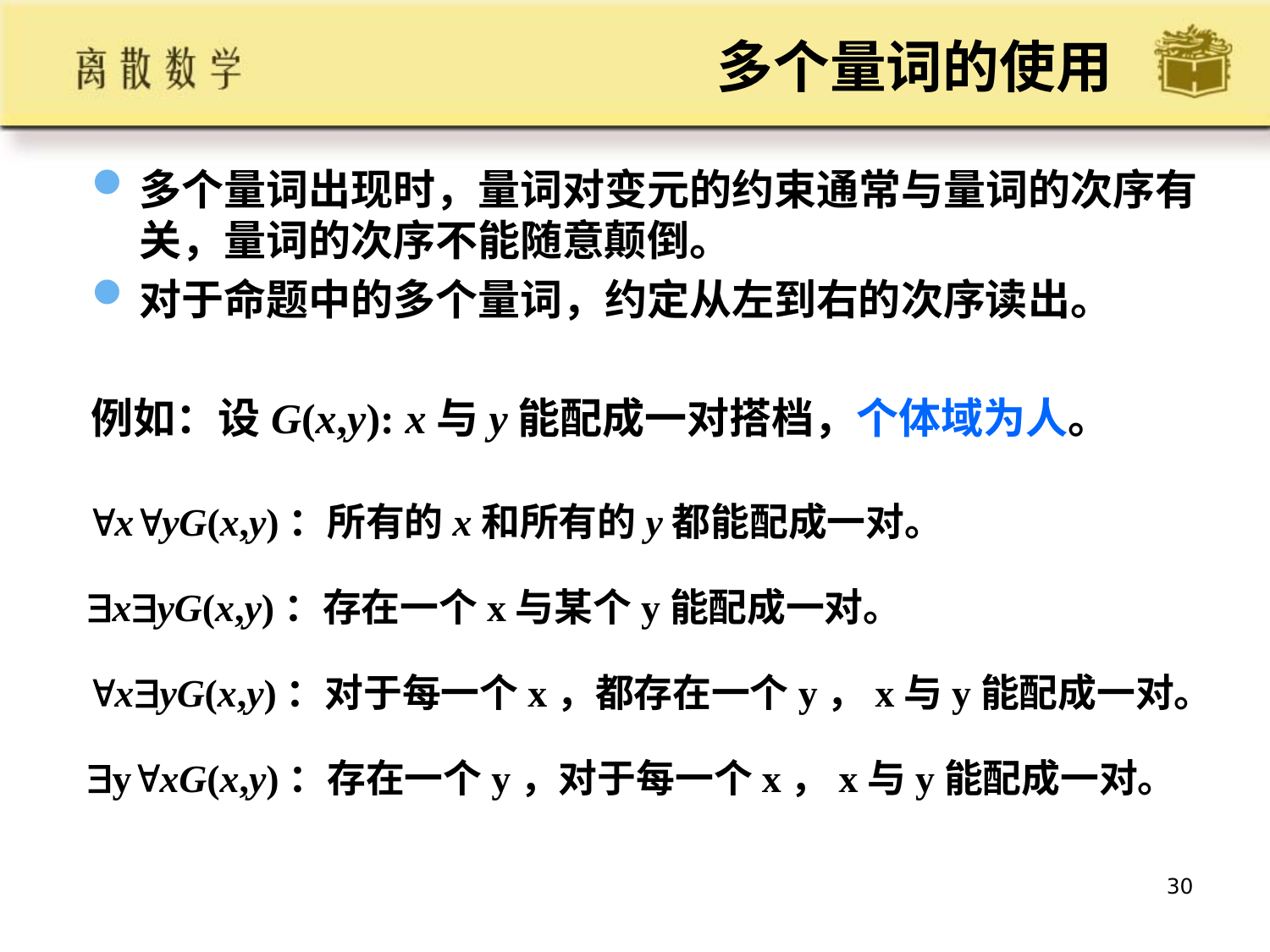

# 多个量词的使用
多个量词出现时，量词对变元的约束通常与量词的次序有关，量词的次序不能随意颠倒。
对于命题中的多个量词，约定从左到右的次序读出。

例如：设G(x,y): x与y能配成一对搭档，个体域为人。
∀x∀yG(x,y)：所有的x和所有的y都能配成一对。
∃x∃yG(x,y)：存在一个x与某个y能配成一对。
∀x∃yG(x,y)：对于每一个x，都存在一个y，x与y能配成一对。
∃y∀xG(x,y)：存在一个y，对于每一个x，x与y能配成一对。
30